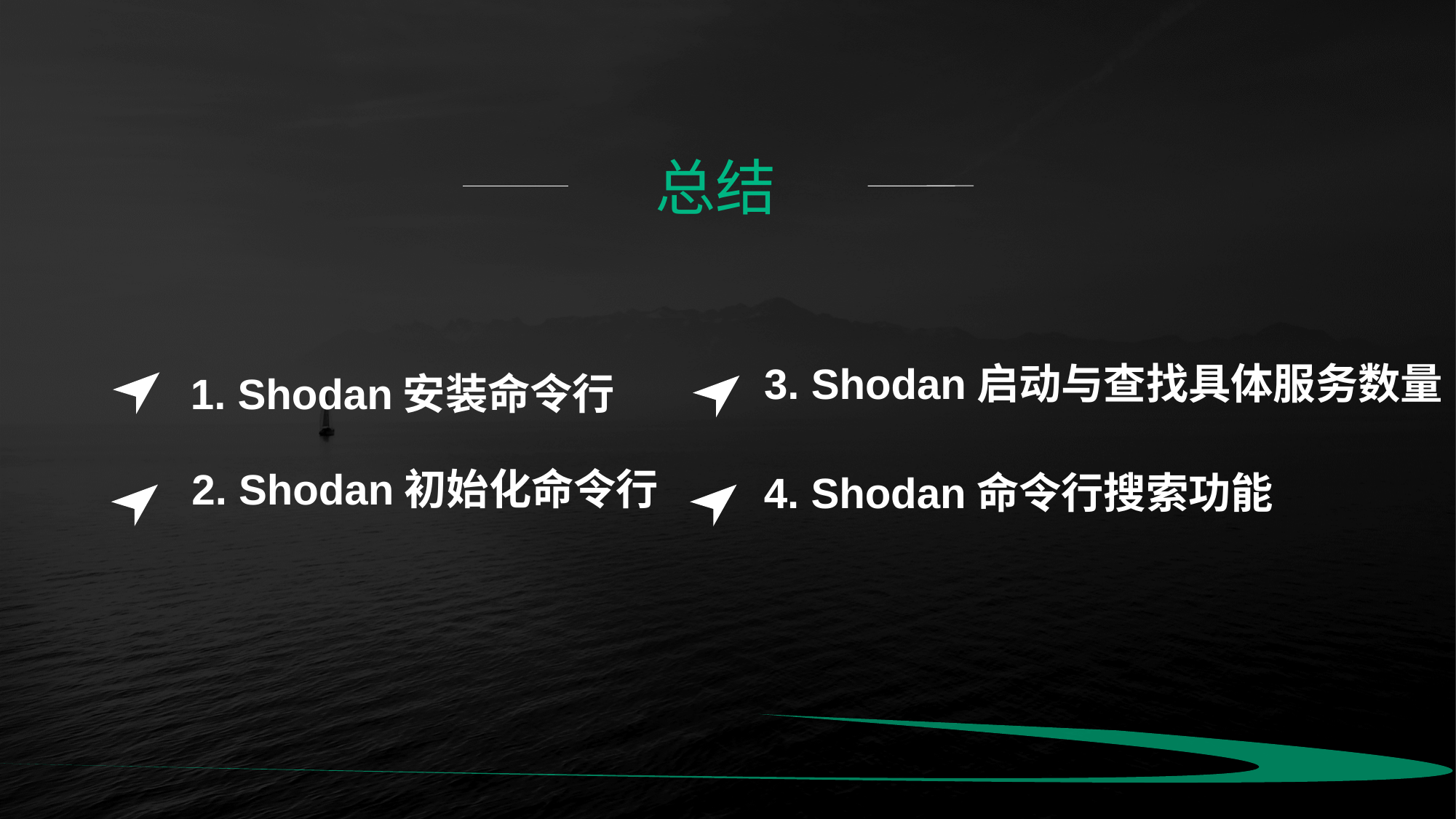

总结
3. Shodan启动与查找具体服务数量

4. Shodan命令行搜索功能

1. Shodan安装命令行

2. Shodan初始化命令行